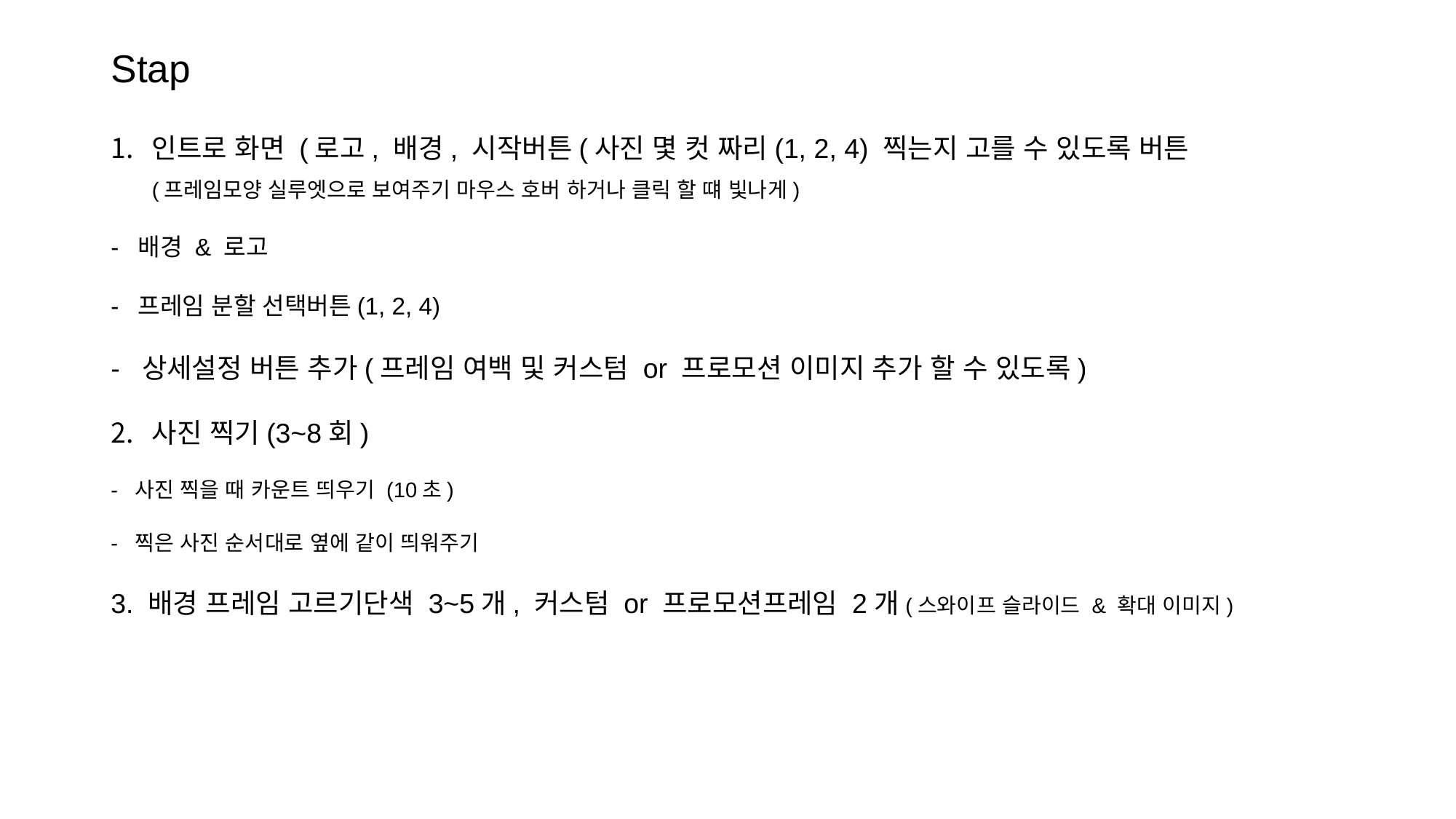

# Stap
인트로 화면 (로고, 배경, 시작버튼(사진 몇 컷 짜리(1, 2, 4) 찍는지 고를 수 있도록 버튼
(프레임모양 실루엣으로 보여주기 마우스 호버 하거나 클릭 할 떄 빛나게)
-  배경 & 로고
-  프레임 분할 선택버튼(1, 2, 4)
-  상세설정 버튼 추가(프레임 여백 및 커스텀 or 프로모션 이미지 추가 할 수 있도록)
사진 찍기(3~8회)
-  사진 찍을 때 카운트 띄우기 (10초)
-  찍은 사진 순서대로 옆에 같이 띄워주기
3. 배경 프레임 고르기단색 3~5개, 커스텀 or 프로모션프레임 2개(스와이프 슬라이드 & 확대 이미지)